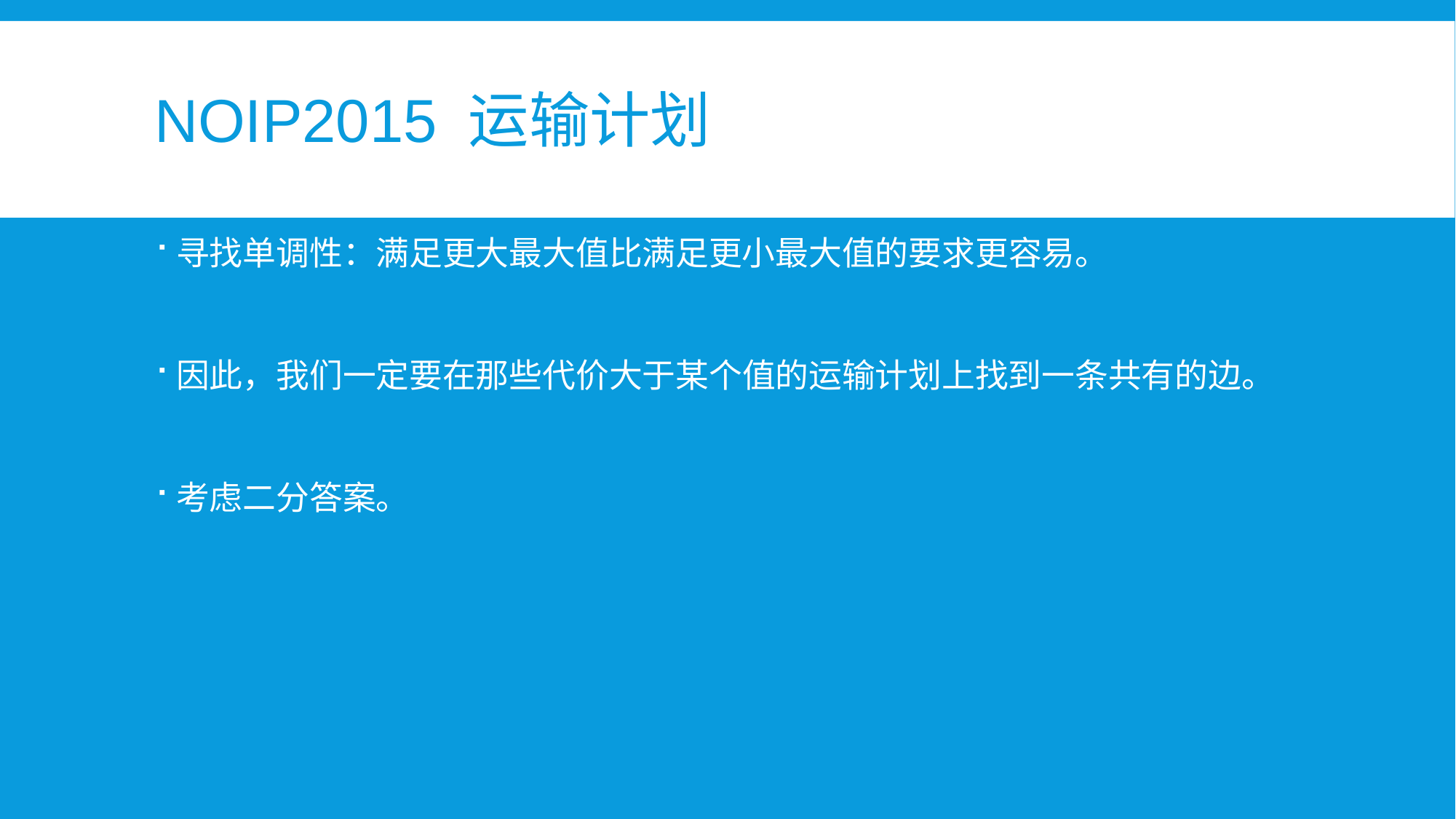

# NOIp2015 运输计划
寻找单调性：满足更大最大值比满足更小最大值的要求更容易。

因此，我们一定要在那些代价大于某个值的运输计划上找到一条共有的边。

考虑二分答案。